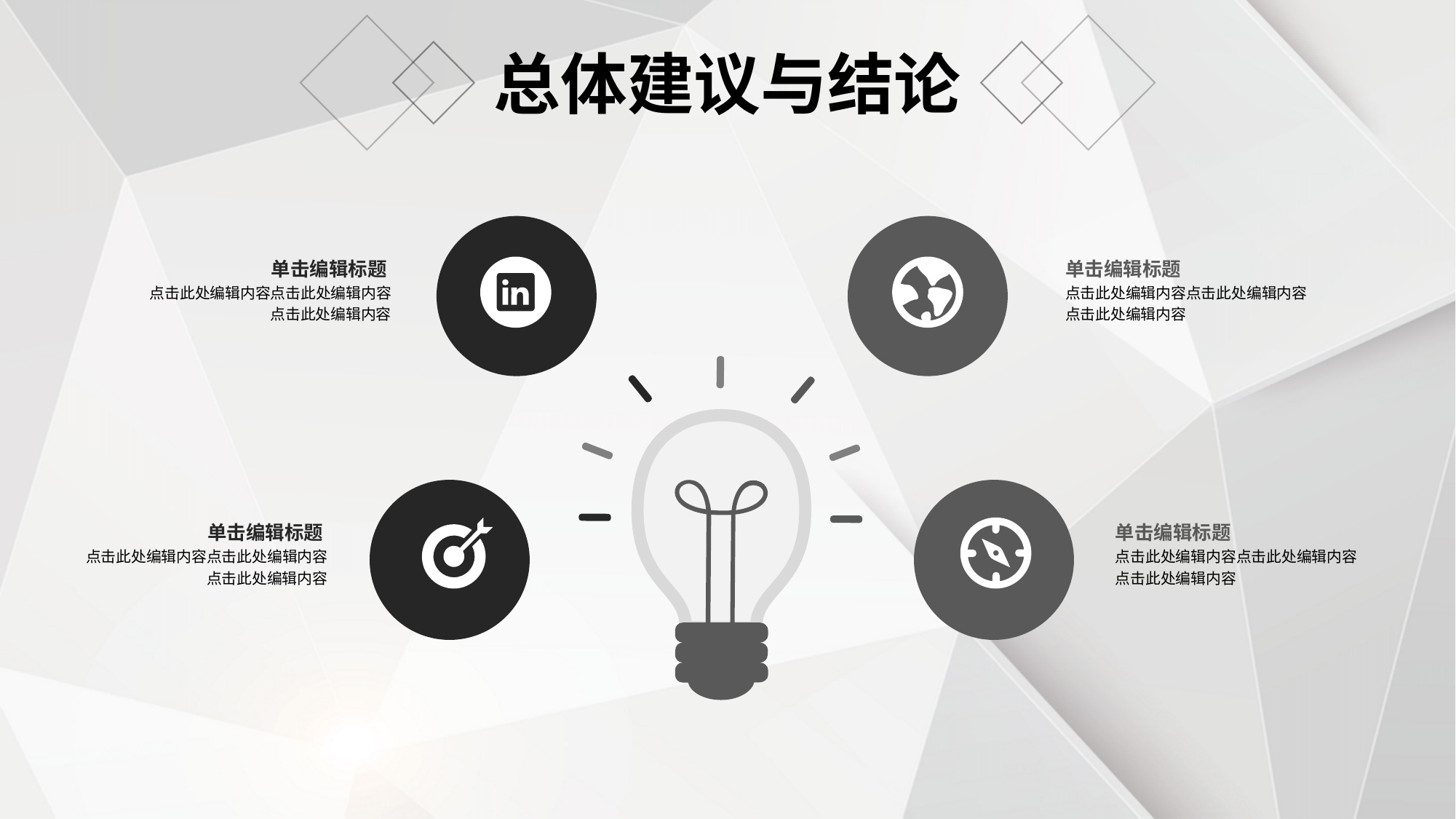

总体建议与结论

单击编辑标题
点击此处编辑内容点击此处编辑内容
点击此处编辑内容

单击编辑标题
点击此处编辑内容点击此处编辑内容
点击此处编辑内容

单击编辑标题
点击此处编辑内容点击此处编辑内容
点击此处编辑内容
单击编辑标题
点击此处编辑内容点击此处编辑内容
点击此处编辑内容